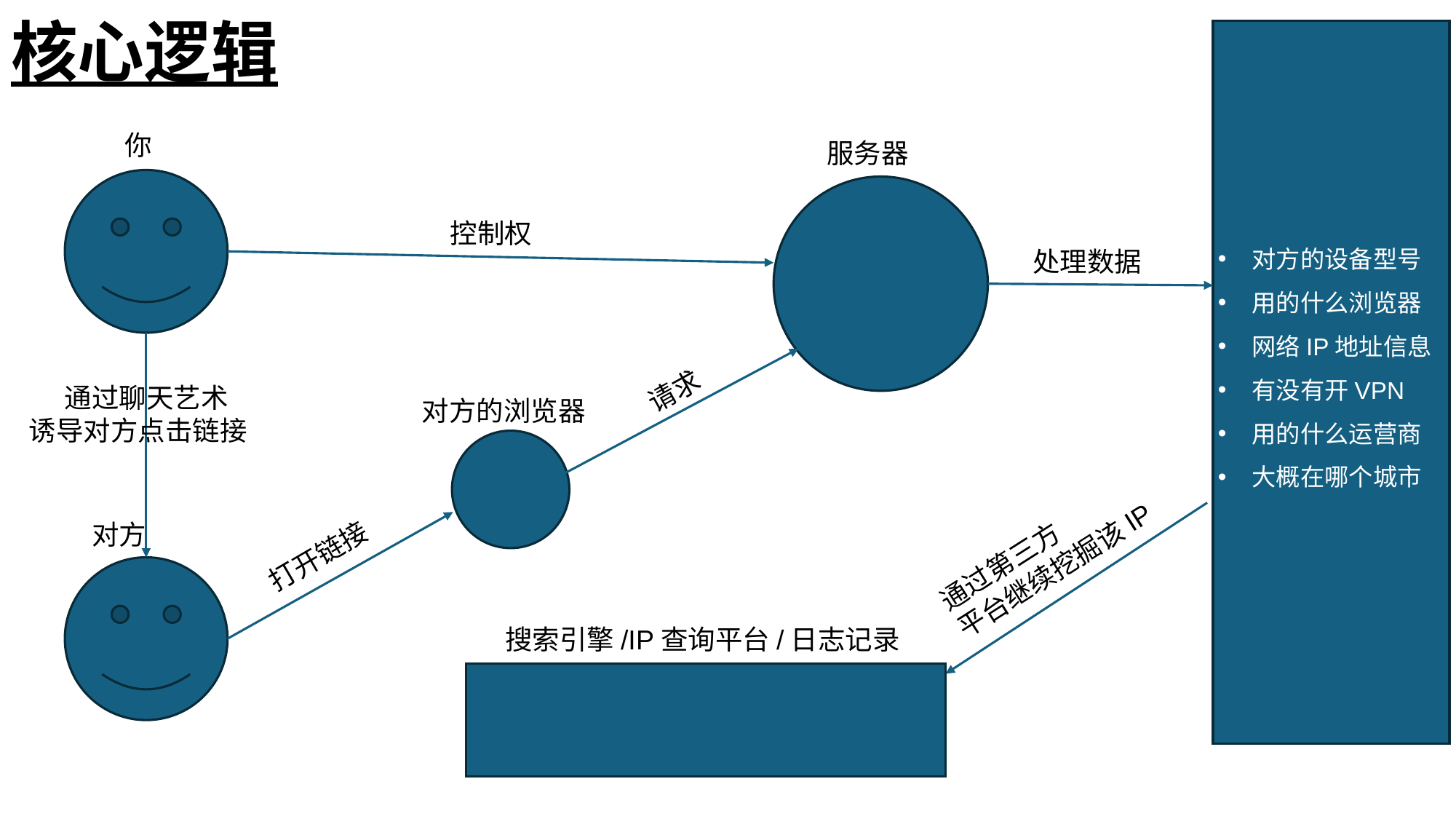

# 核心逻辑

你
服务器

控制权
对方的设备型号
用的什么浏览器
网络IP地址信息
有没有开VPN
用的什么运营商
大概在哪个城市
处理数据
请求
通过聊天艺术
诱导对方点击链接
对方的浏览器

对方
通过第三方
平台继续挖掘该IP
打开链接

搜索引擎/IP查询平台/日志记录